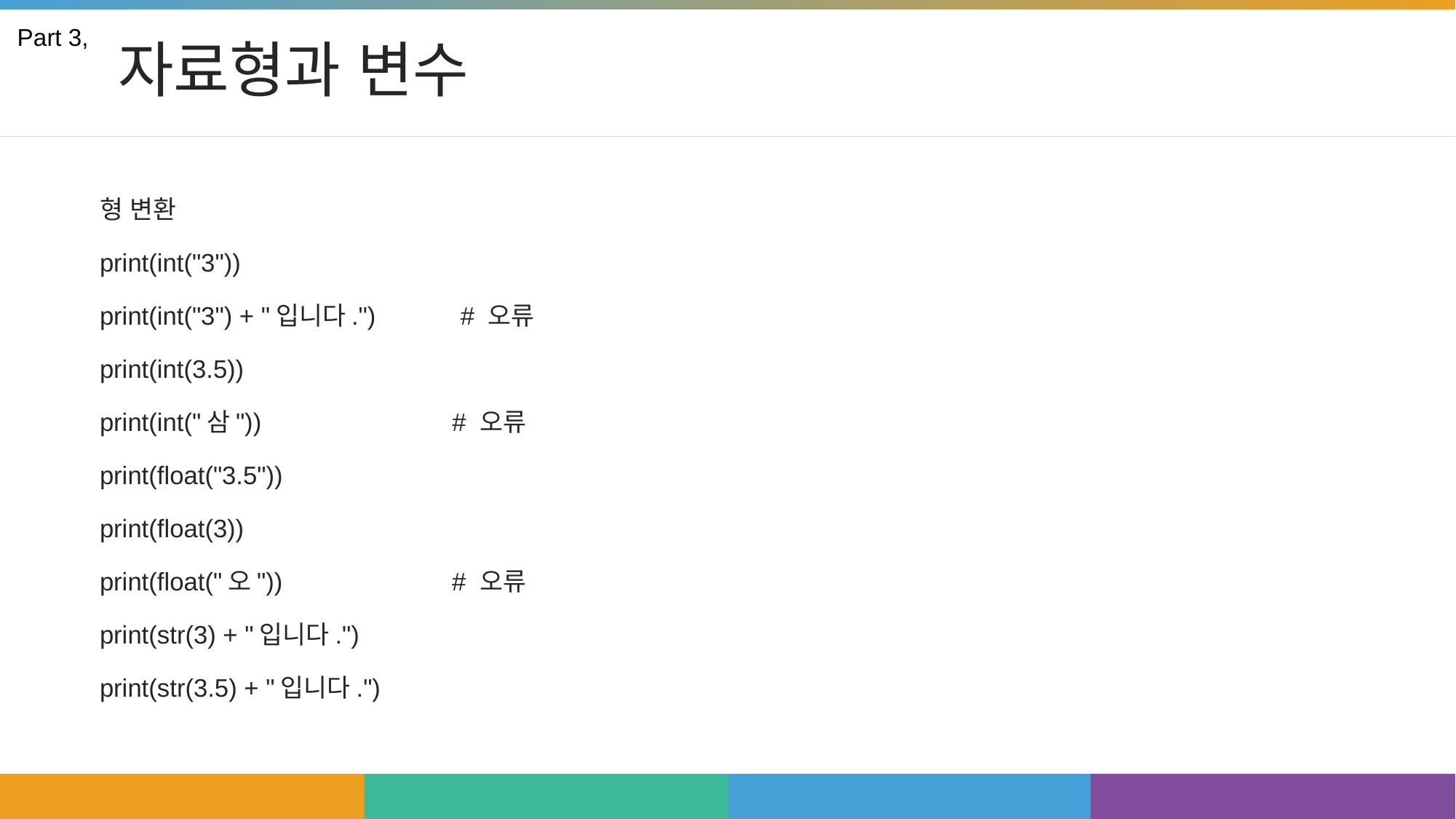

# 자료형과 변수
Part 3,
형 변환
print(int("3"))
print(int("3") + "입니다.")            # 오류
print(int(3.5))
print(int("삼"))                           # 오류
print(float("3.5"))
print(float(3))
print(float("오"))                        # 오류
print(str(3) + "입니다.")
print(str(3.5) + "입니다.")